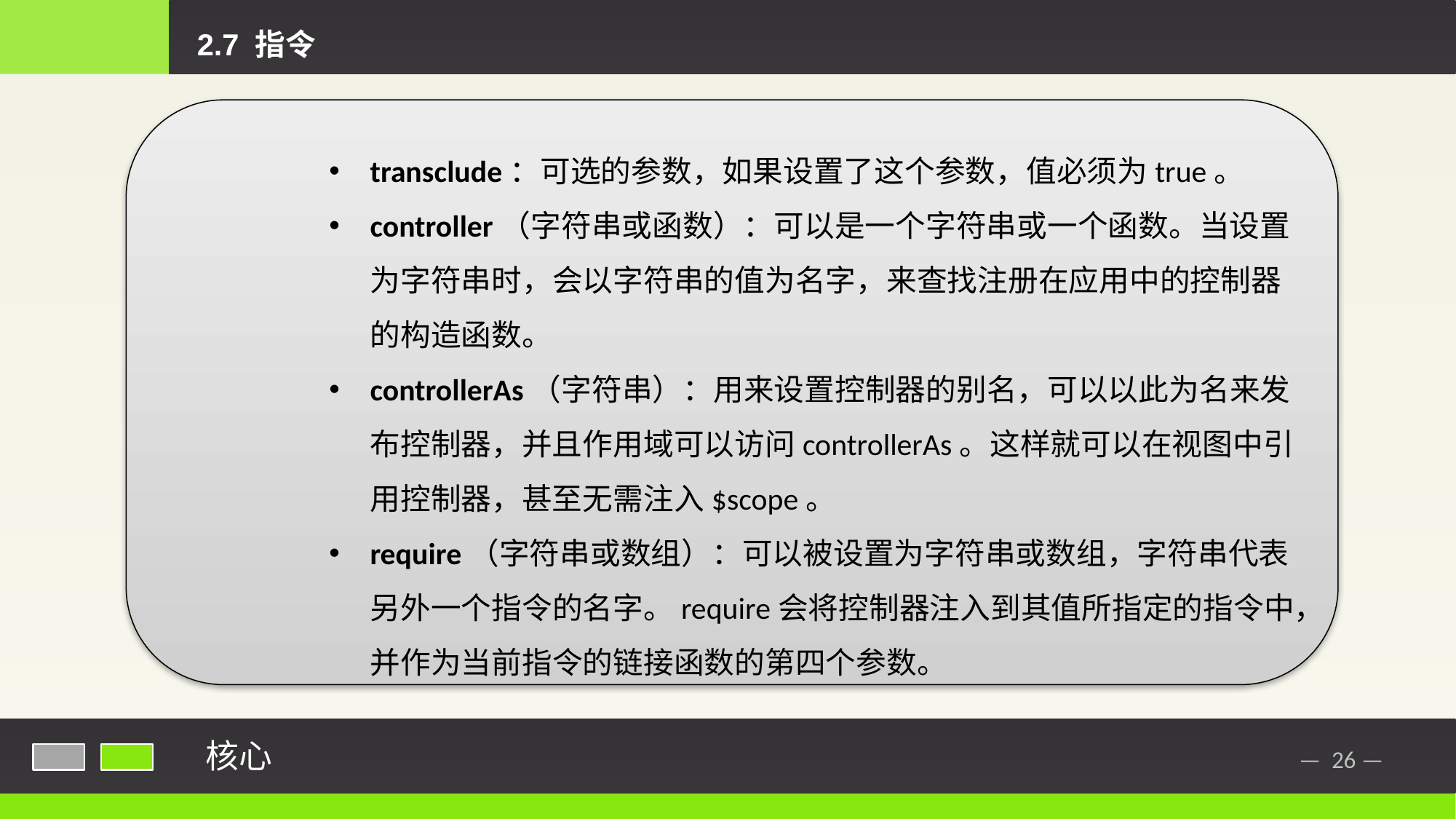

2.7 指令
transclude：可选的参数，如果设置了这个参数，值必须为true。
controller（字符串或函数）：可以是一个字符串或一个函数。当设置为字符串时，会以字符串的值为名字，来查找注册在应用中的控制器的构造函数。
controllerAs（字符串）：用来设置控制器的别名，可以以此为名来发布控制器，并且作用域可以访问controllerAs。这样就可以在视图中引用控制器，甚至无需注入$scope。
require（字符串或数组）：可以被设置为字符串或数组，字符串代表另外一个指令的名字。require会将控制器注入到其值所指定的指令中，并作为当前指令的链接函数的第四个参数。